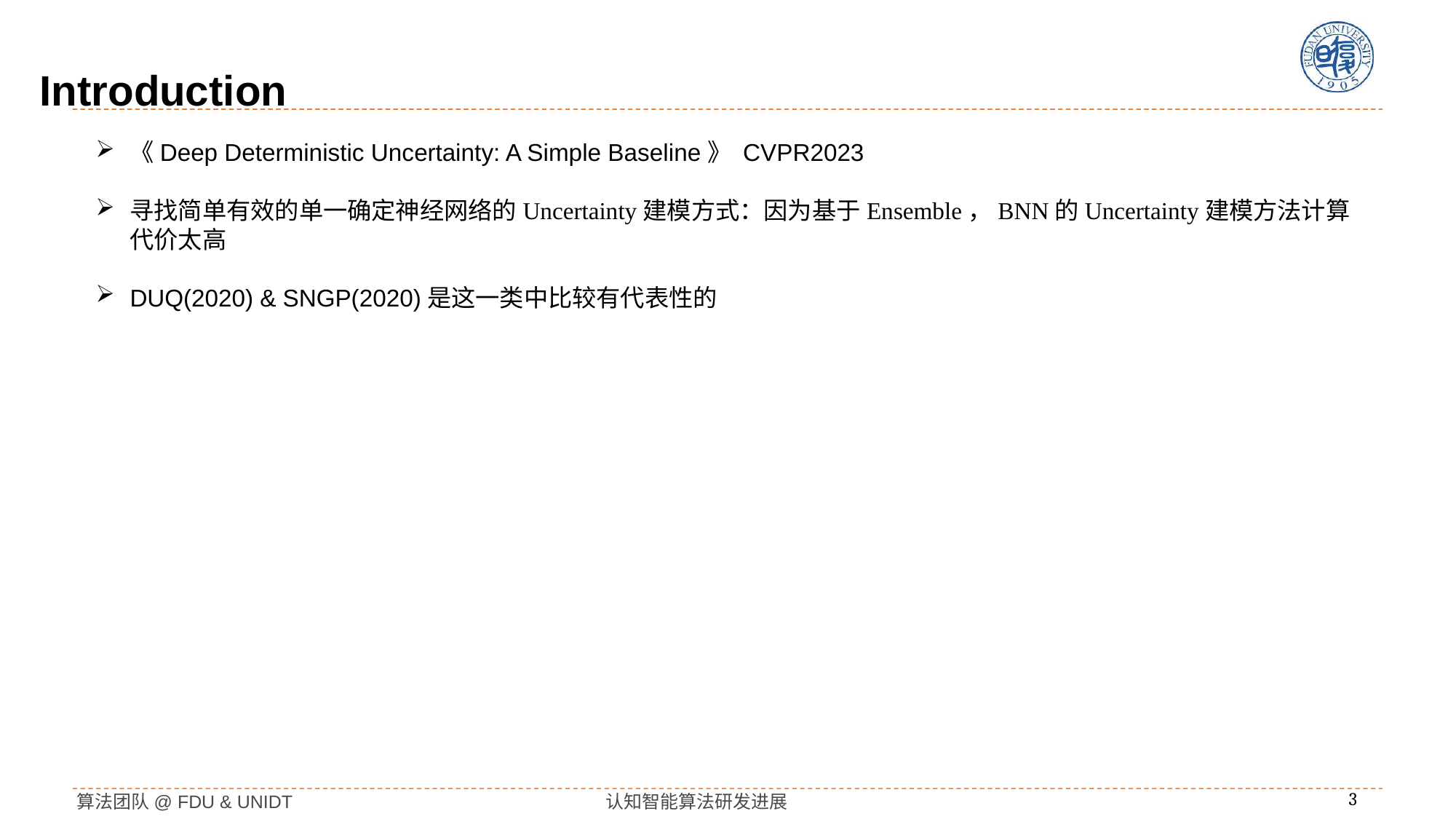

Introduction
《Deep Deterministic Uncertainty: A Simple Baseline》 CVPR2023

寻找简单有效的单一确定神经网络的Uncertainty建模方式：因为基于Ensemble，BNN的Uncertainty建模方法计算代价太高

DUQ(2020) & SNGP(2020)是这一类中比较有代表性的